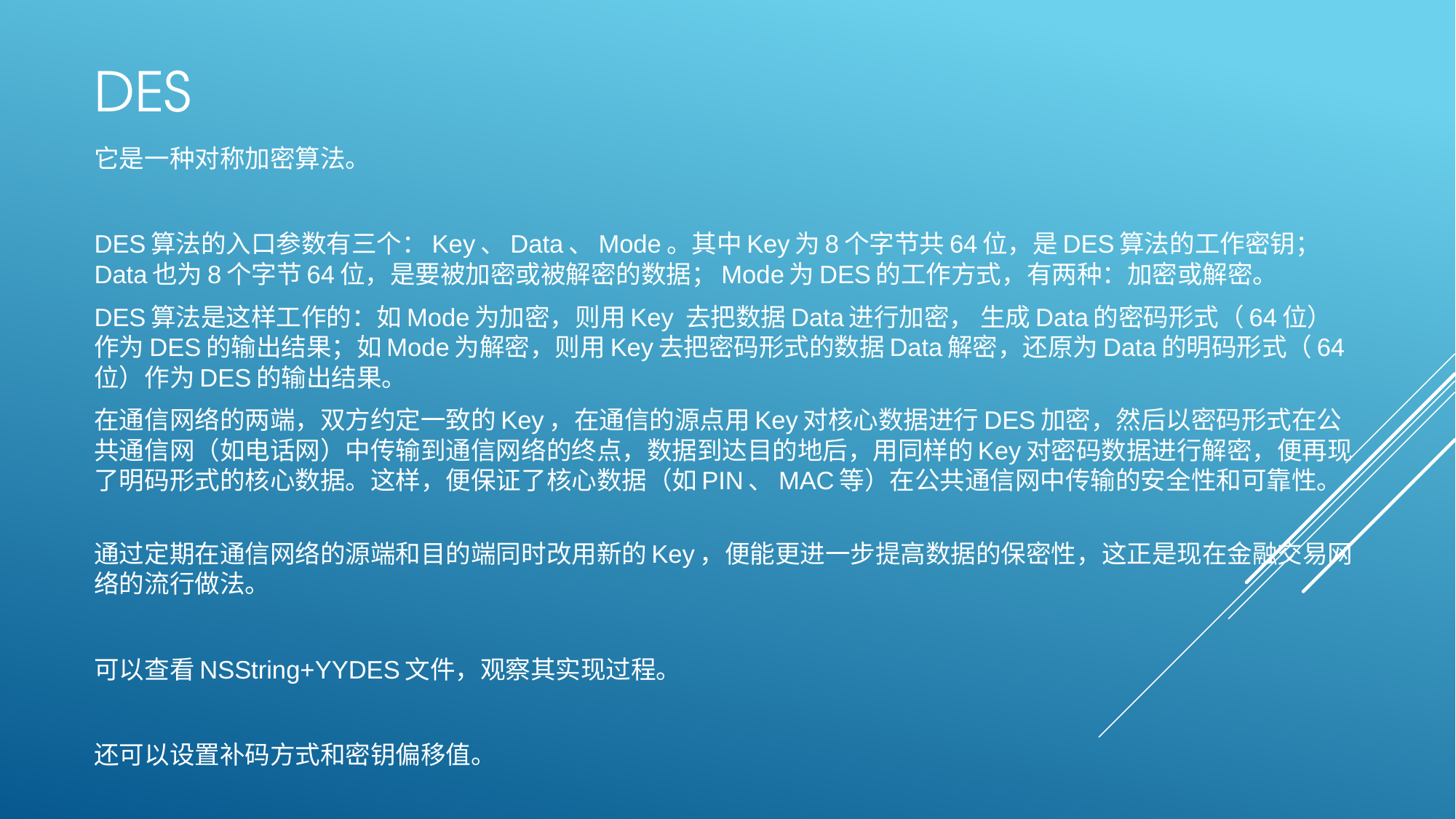

# DES
它是一种对称加密算法。

DES算法的入口参数有三个：Key、Data、Mode。其中Key为8个字节共64位，是DES算法的工作密钥；Data也为8个字节64位，是要被加密或被解密的数据；Mode为DES的工作方式，有两种：加密或解密。
DES算法是这样工作的：如Mode为加密，则用Key 去把数据Data进行加密， 生成Data的密码形式（64位）作为DES的输出结果；如Mode为解密，则用Key去把密码形式的数据Data解密，还原为Data的明码形式（64位）作为DES的输出结果。
在通信网络的两端，双方约定一致的Key，在通信的源点用Key对核心数据进行DES加密，然后以密码形式在公共通信网（如电话网）中传输到通信网络的终点，数据到达目的地后，用同样的Key对密码数据进行解密，便再现了明码形式的核心数据。这样，便保证了核心数据（如PIN、MAC等）在公共通信网中传输的安全性和可靠性。
通过定期在通信网络的源端和目的端同时改用新的Key，便能更进一步提高数据的保密性，这正是现在金融交易网络的流行做法。

可以查看NSString+YYDES文件，观察其实现过程。

还可以设置补码方式和密钥偏移值。